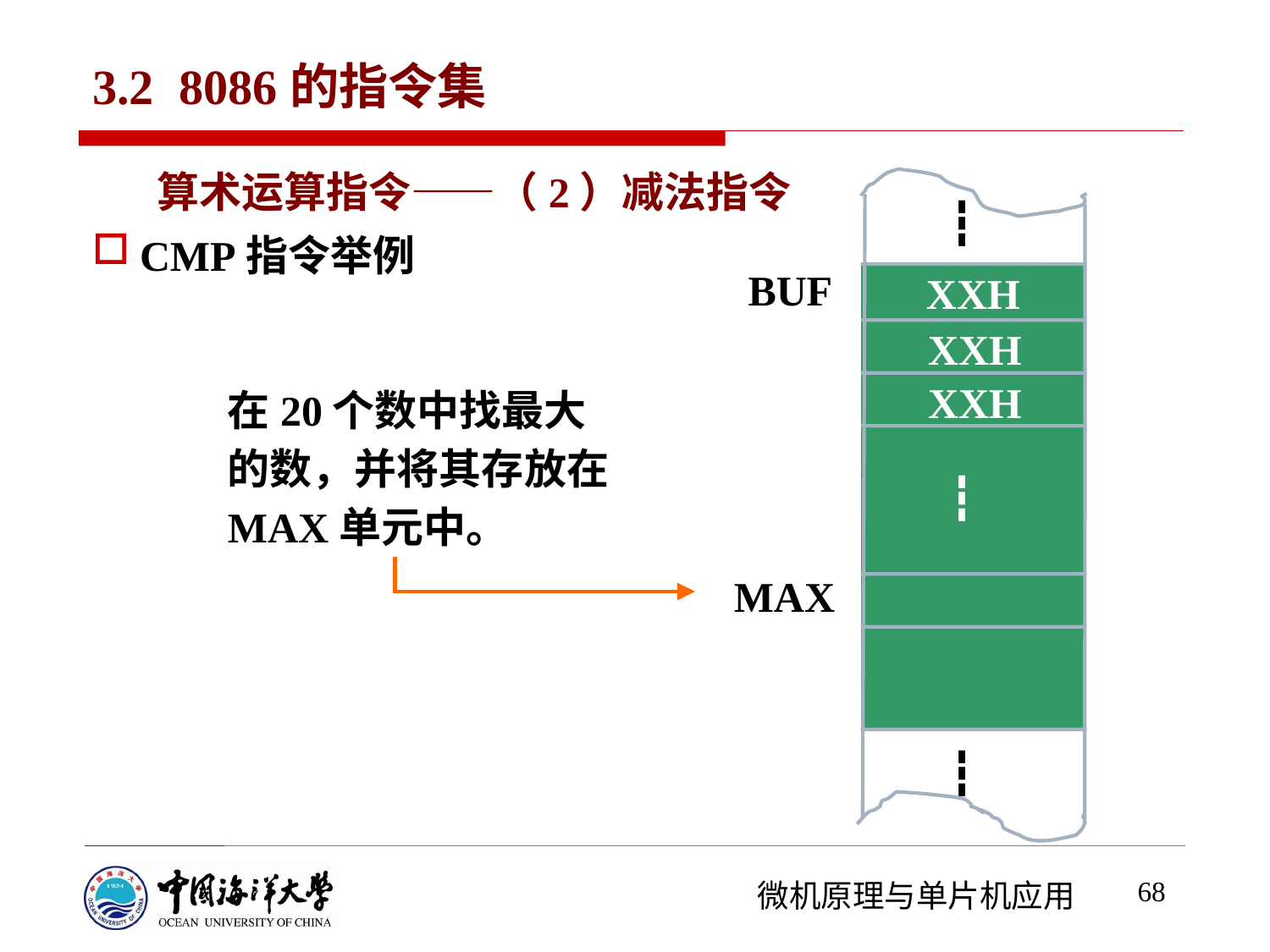

# 3.2  8086的指令集
算术运算指令——（2）减法指令
CMP指令举例

┇

BUF
XXH

XXH

在20个数中找最大的数，并将其存放在MAX单元中。
XXH

┇
MAX

┇

68